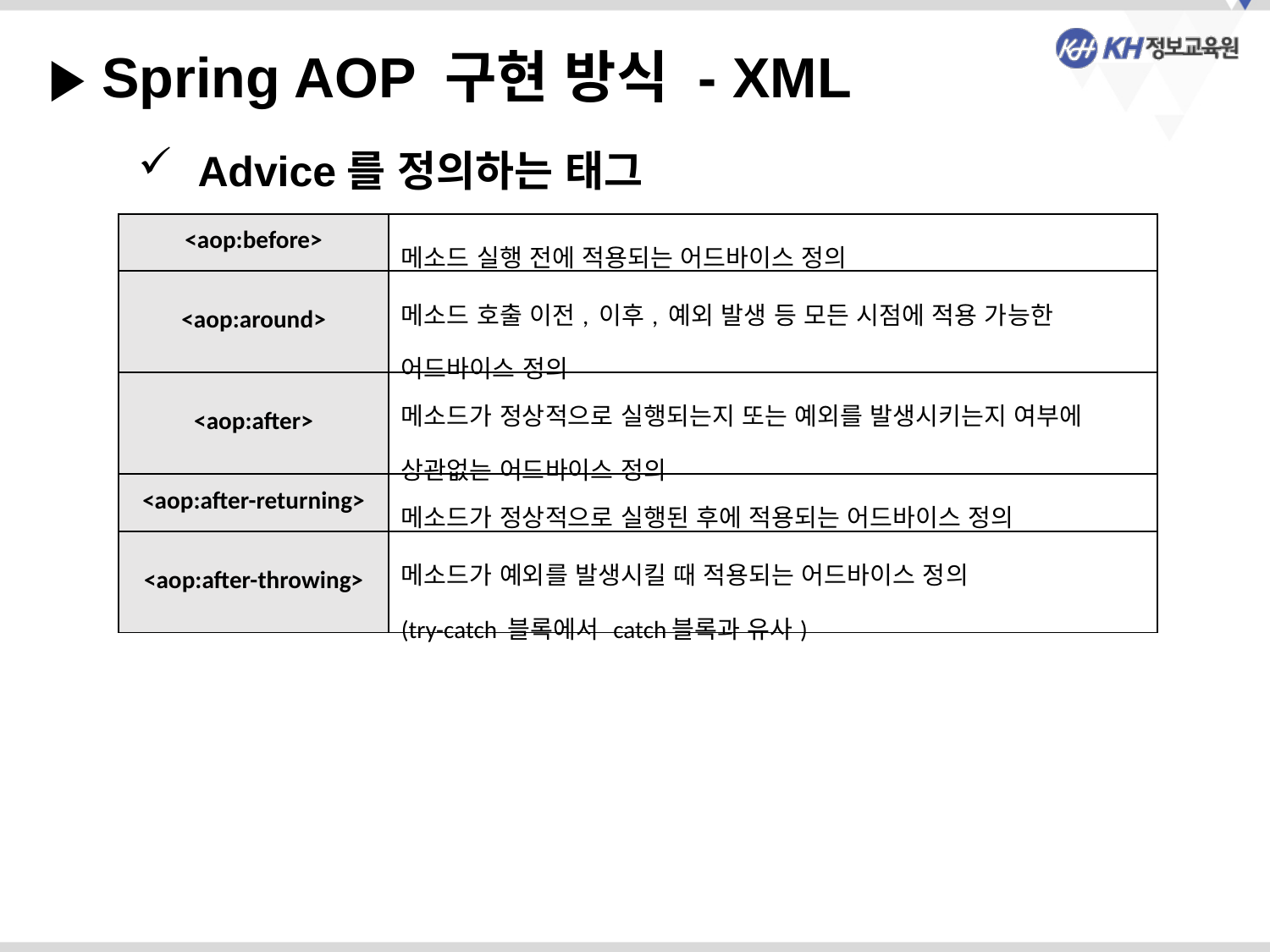

▶ Spring AOP 구현 방식 - XML
 Advice를 정의하는 태그
| <aop:before> | 메소드 실행 전에 적용되는 어드바이스 정의 |
| --- | --- |
| <aop:around> | 메소드 호출 이전, 이후, 예외 발생 등 모든 시점에 적용 가능한 어드바이스 정의 |
| <aop:after> | 메소드가 정상적으로 실행되는지 또는 예외를 발생시키는지 여부에 상관없는 어드바이스 정의 |
| <aop:after-returning> | 메소드가 정상적으로 실행된 후에 적용되는 어드바이스 정의 |
| <aop:after-throwing> | 메소드가 예외를 발생시킬 때 적용되는 어드바이스 정의 (try-catch 블록에서 catch블록과 유사) |